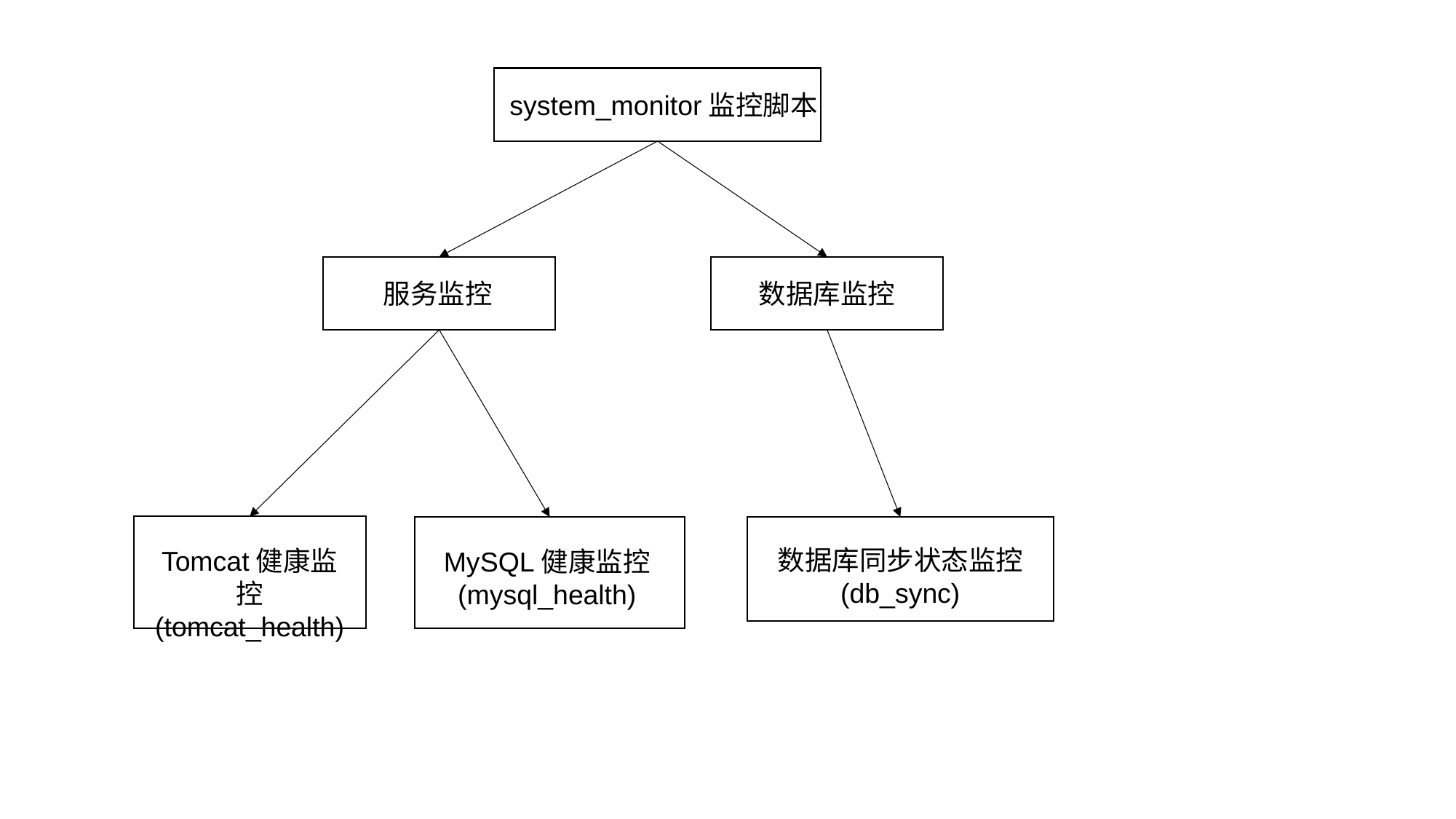

system_monitor监控脚本

服务监控

数据库监控

Tomcat健康监控
(tomcat_health)

MySQL健康监控
(mysql_health)

数据库同步状态监控
(db_sync)